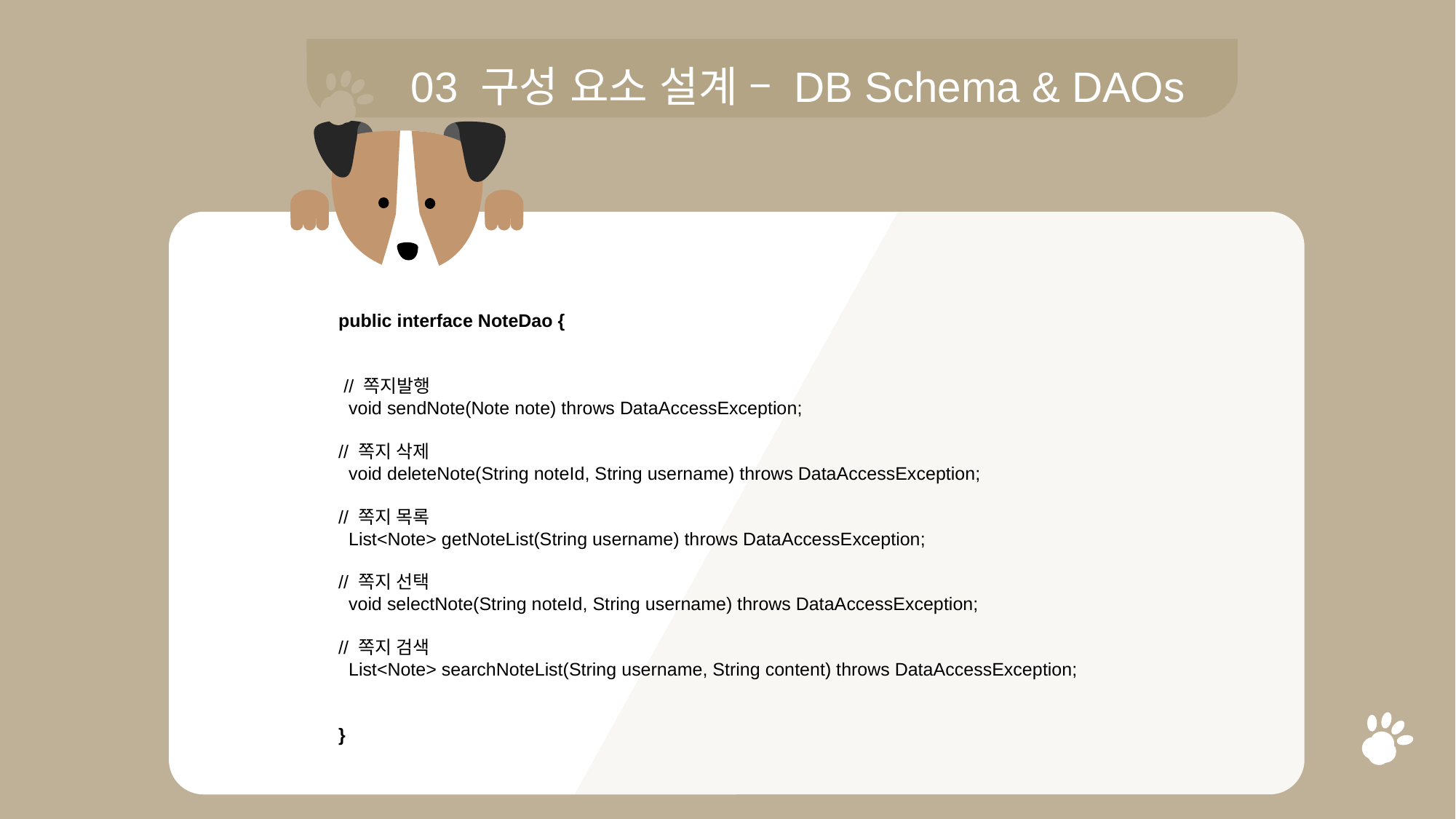

03 구성 요소 설계 – DB Schema & DAOs

public interface NoteDao {

 // 쪽지발행
  void sendNote(Note note) throws DataAccessException;

// 쪽지 삭제
  void deleteNote(String noteId, String username) throws DataAccessException;

// 쪽지 목록
  List<Note> getNoteList(String username) throws DataAccessException;

// 쪽지 선택
  void selectNote(String noteId, String username) throws DataAccessException;

// 쪽지 검색
  List<Note> searchNoteList(String username, String content) throws DataAccessException;

}